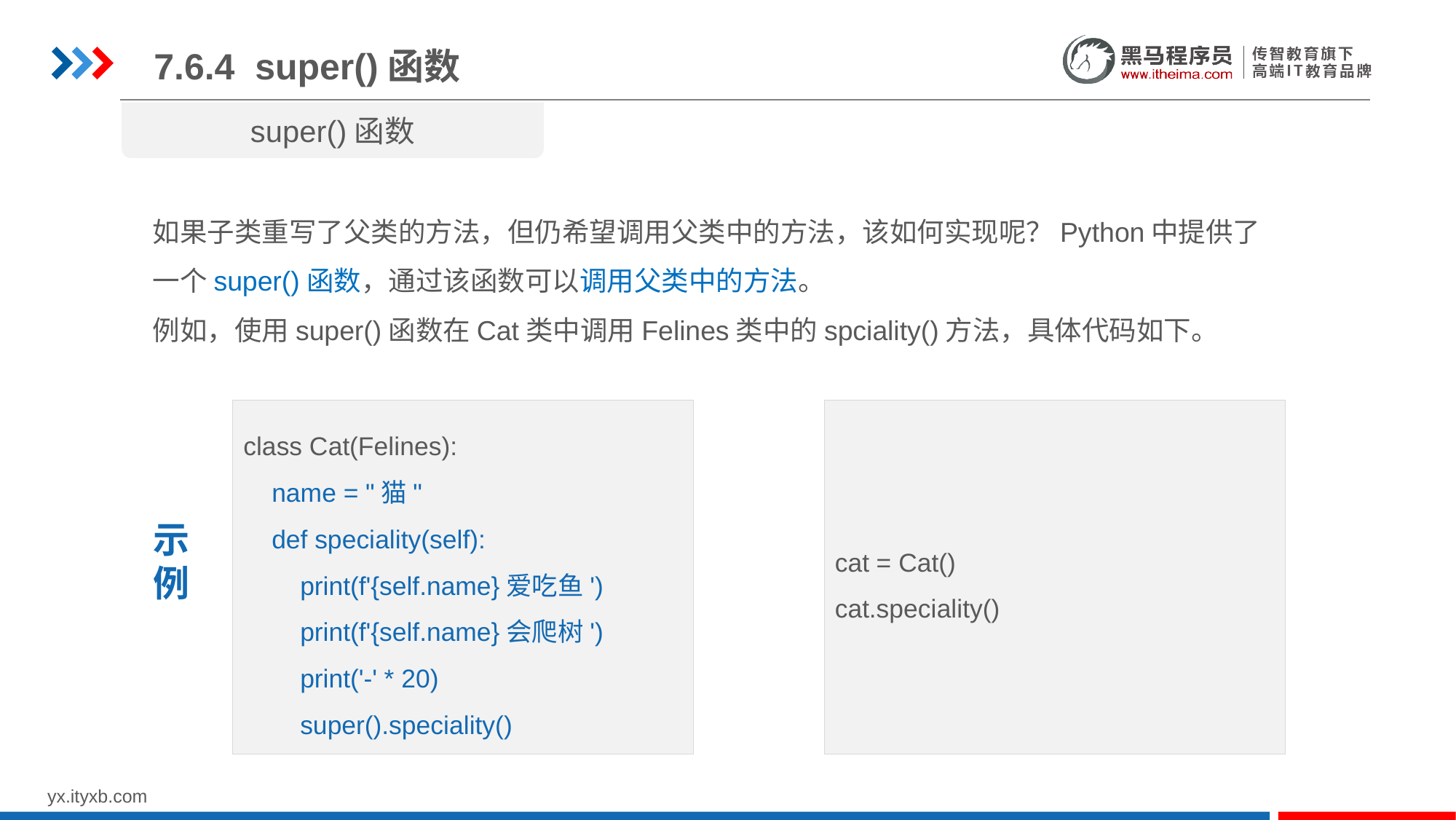

7.6.4  super()函数

super()函数
如果子类重写了父类的方法，但仍希望调用父类中的方法，该如何实现呢？Python中提供了一个super()函数，通过该函数可以调用父类中的方法。
例如，使用super()函数在Cat类中调用Felines类中的spciality()方法，具体代码如下。
class Cat(Felines):
    name = "猫"
    def speciality(self):
        print(f'{self.name}爱吃鱼')
        print(f'{self.name}会爬树')
        print('-' * 20)
        super().speciality()
cat = Cat()
cat.speciality()
示
例